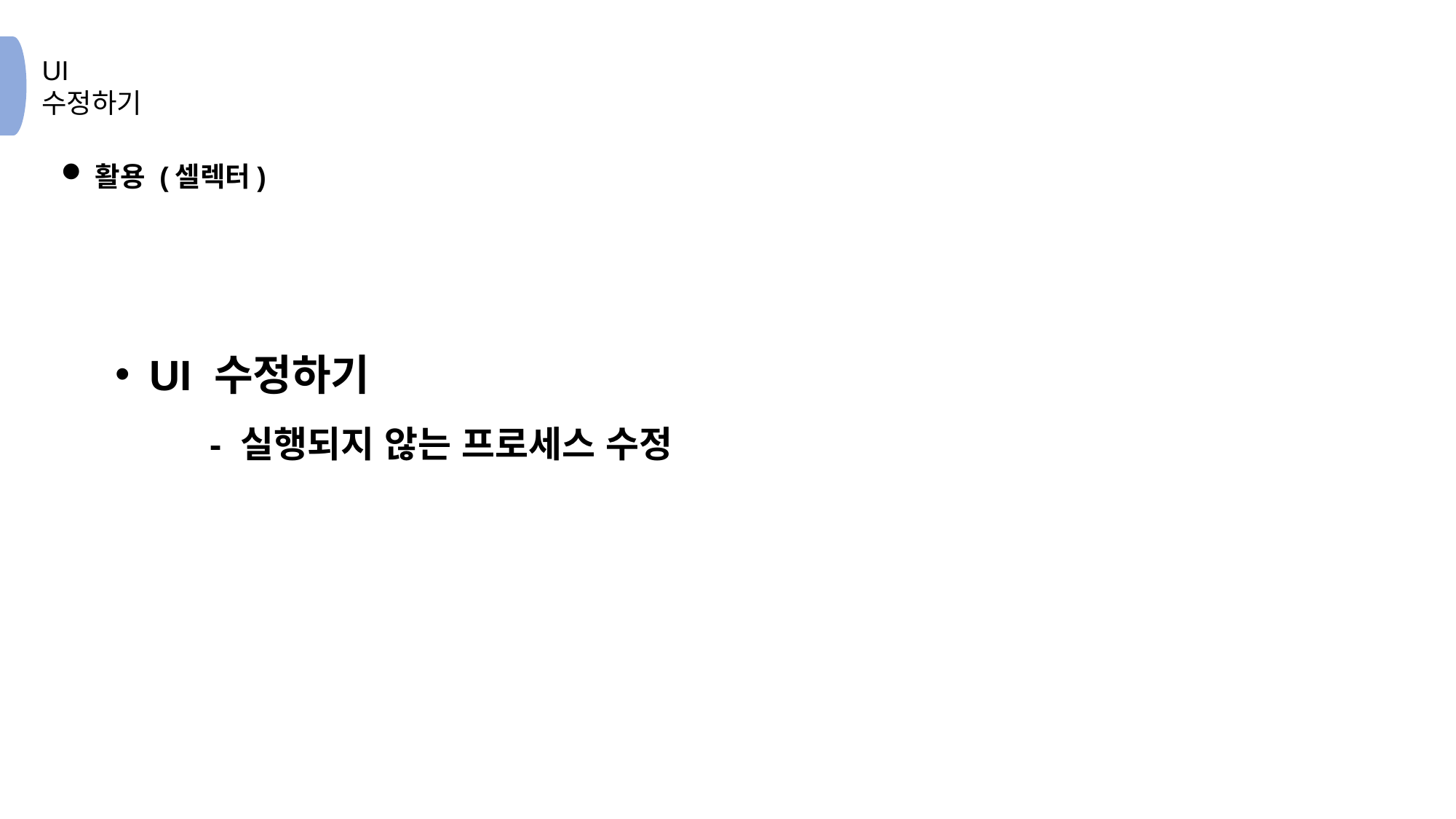

활용 (셀렉터)

UI 수정하기
     - 실행되지 않는 프로세스 수정